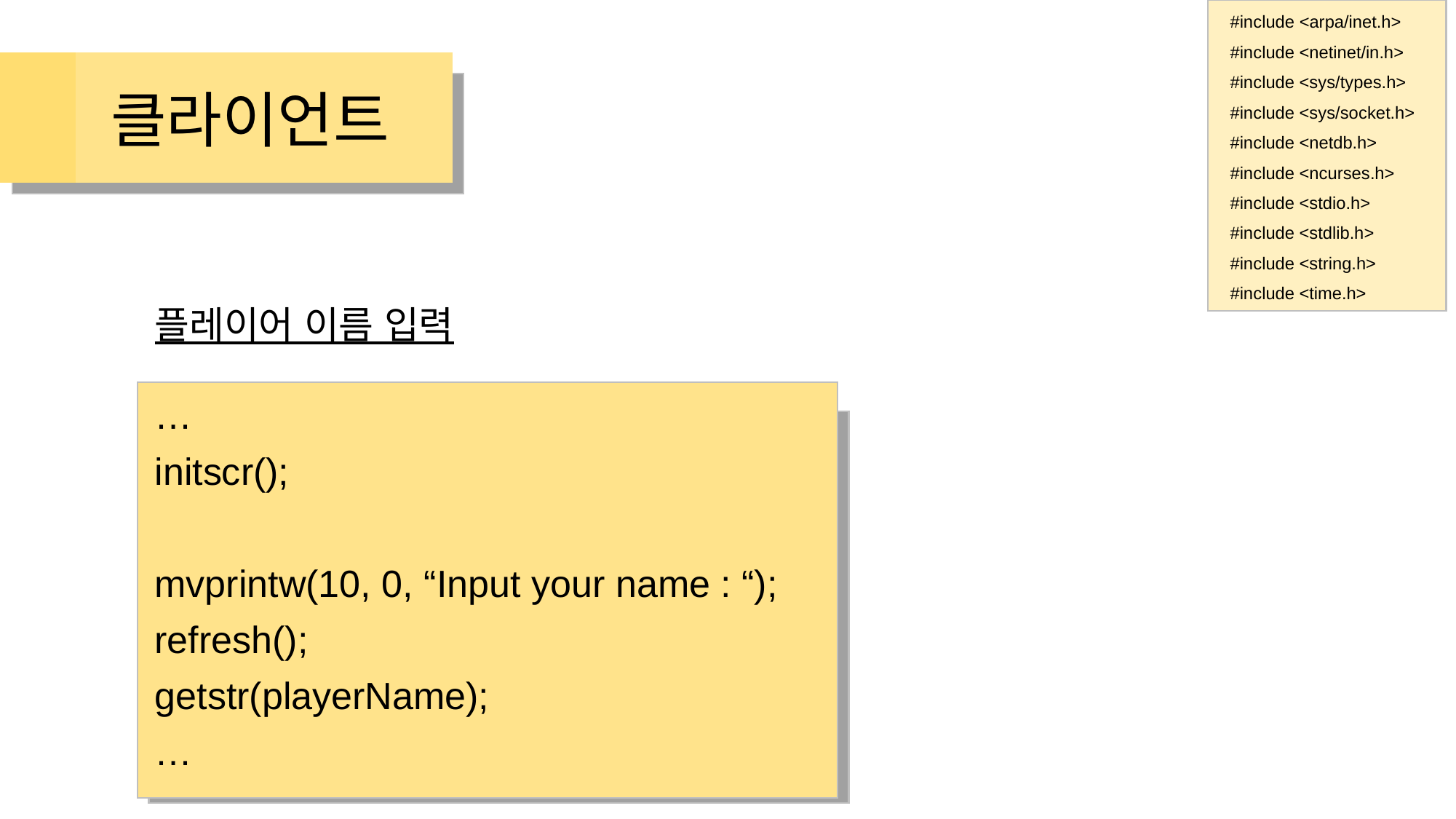

#include <arpa/inet.h>
#include <netinet/in.h>
#include <sys/types.h>
#include <sys/socket.h>
#include <netdb.h>
#include <ncurses.h>
#include <stdio.h>
#include <stdlib.h>
#include <string.h>
#include <time.h>
# 클라이언트

플레이어 이름 입력

…
initscr();

mvprintw(10, 0, “Input your name : “);
refresh();
getstr(playerName);
…
%